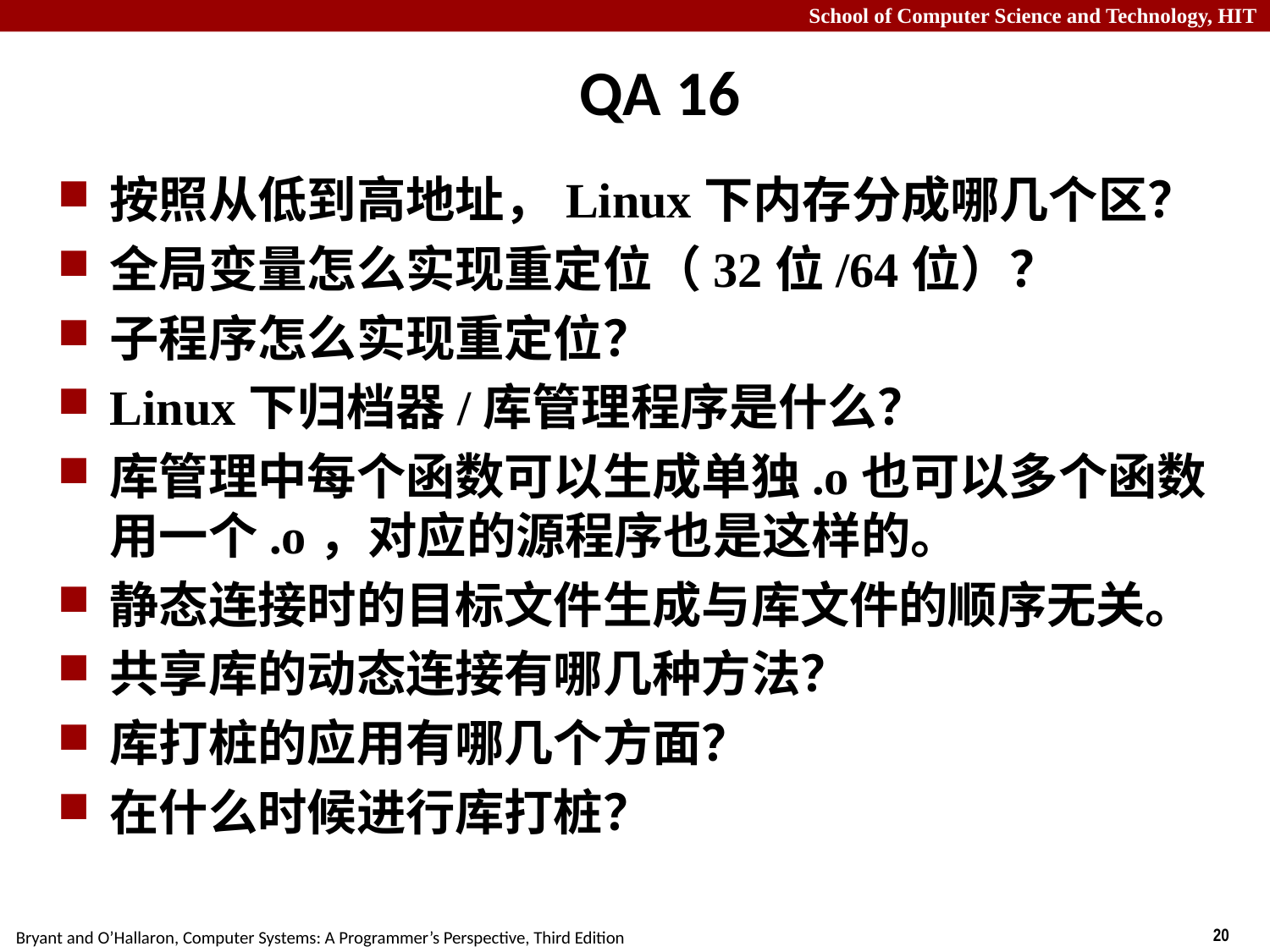

# QA 16
按照从低到高地址，Linux下内存分成哪几个区？
全局变量怎么实现重定位（32位/64位）？
子程序怎么实现重定位？
Linux下归档器/库管理程序是什么？
库管理中每个函数可以生成单独.o也可以多个函数用一个.o，对应的源程序也是这样的。
静态连接时的目标文件生成与库文件的顺序无关。
共享库的动态连接有哪几种方法？
库打桩的应用有哪几个方面？
在什么时候进行库打桩？